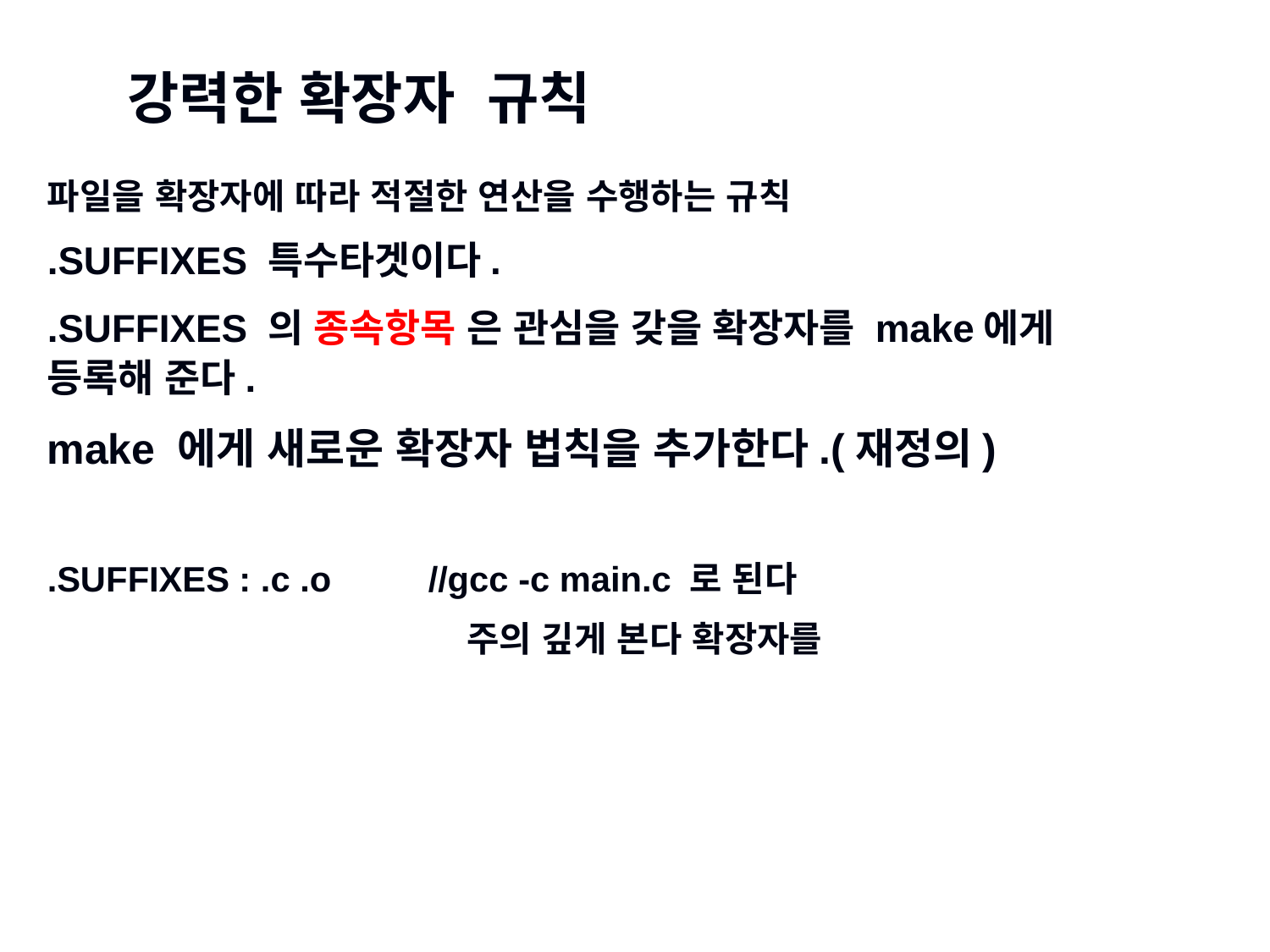

강력한 확장자  규칙
파일을 확장자에 따라 적절한 연산을 수행하는 규칙
.SUFFIXES 특수타겟이다.
.SUFFIXES 의 종속항목 은 관심을 갖을 확장자를 make에게 등록해 준다.
make 에게 새로운 확장자 법칙을 추가한다.(재정의)

.SUFFIXES : .c .o	//gcc -c main.c 로 된다
			   주의 깊게 본다 확장자를

445